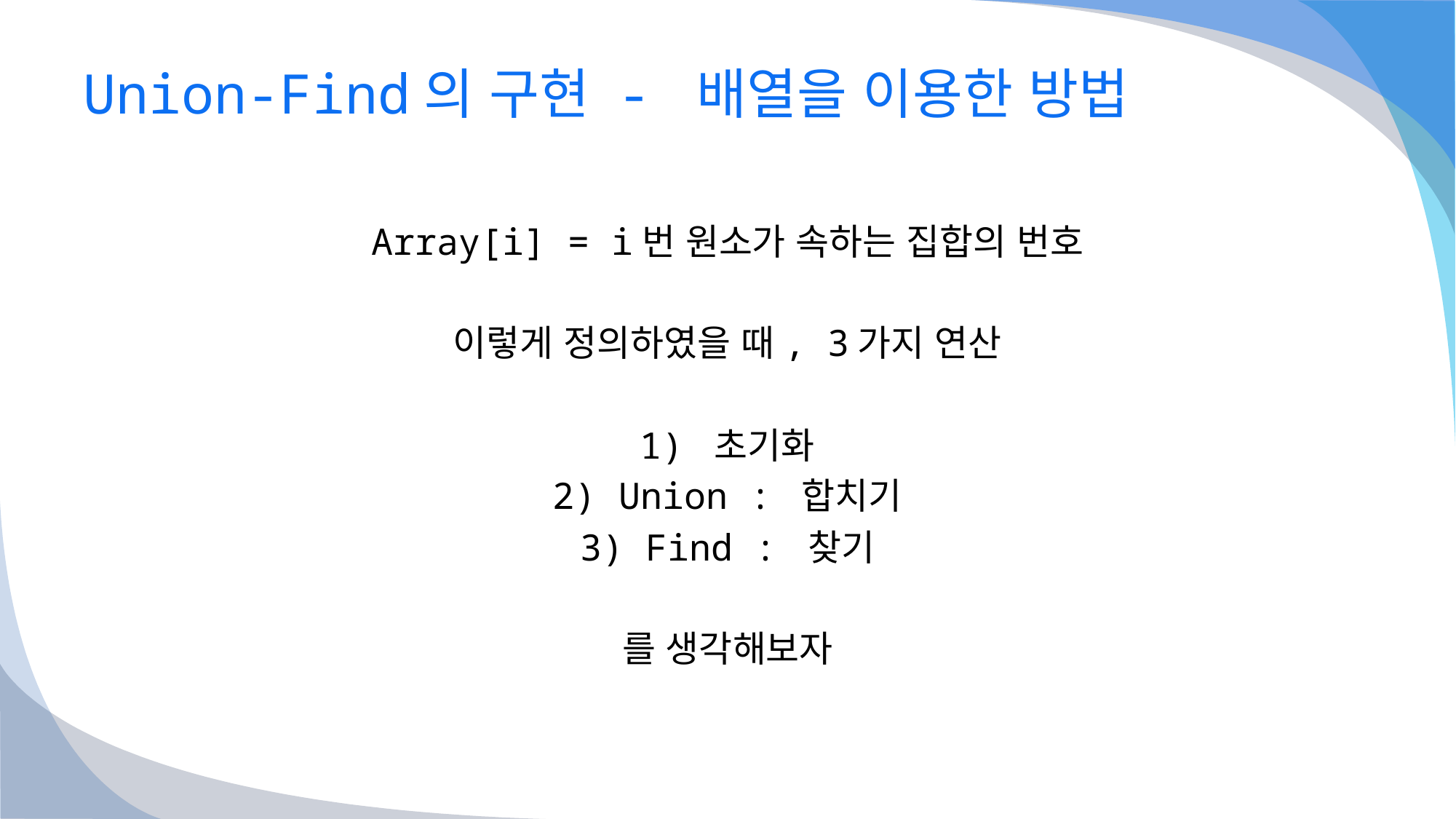

# Union-Find의 구현 - 배열을 이용한 방법

Array[i] = i번 원소가 속하는 집합의 번호

이렇게 정의하였을 때, 3가지 연산

1) 초기화
2) Union : 합치기
3) Find : 찾기

를 생각해보자